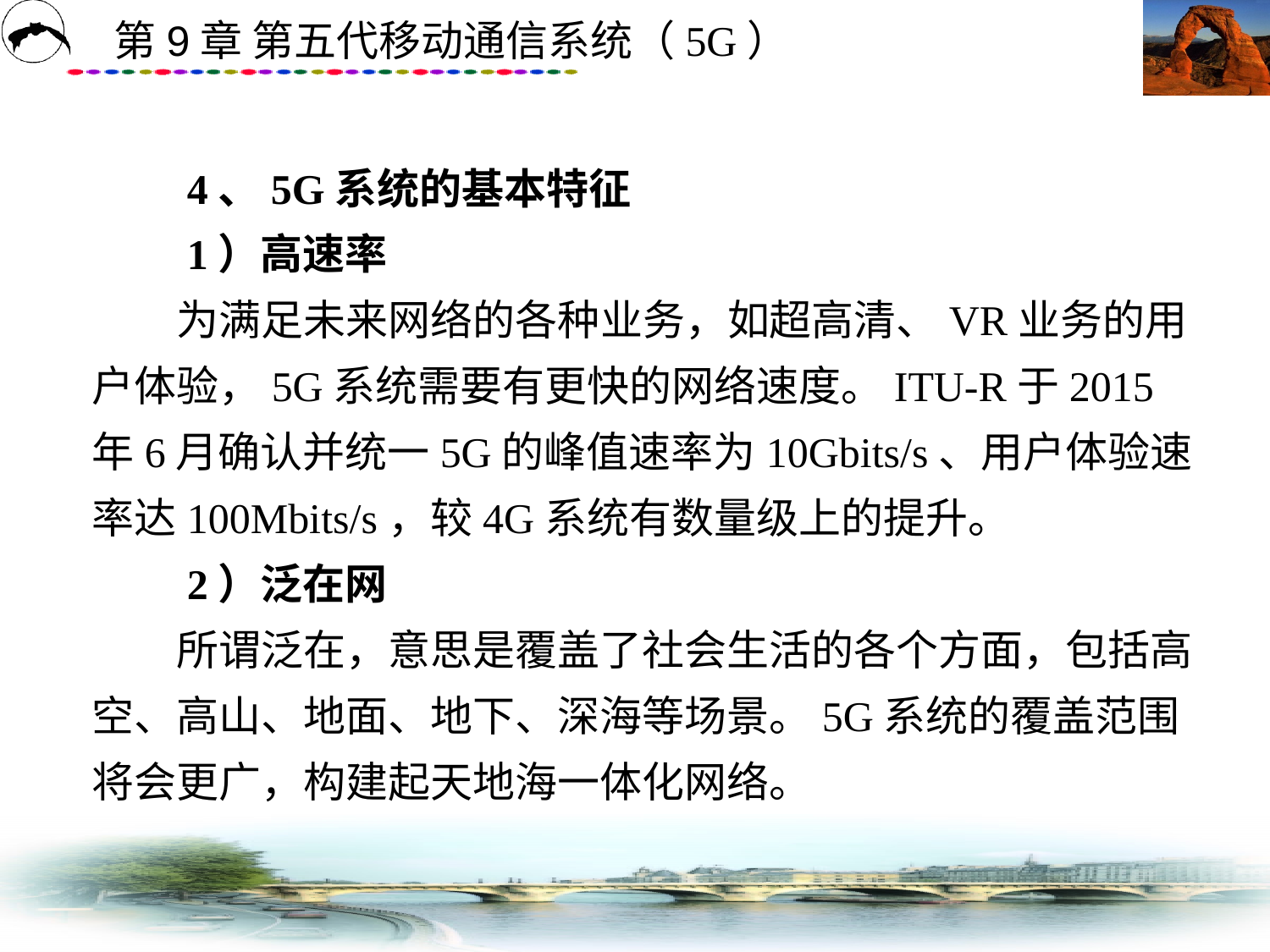

# 4、5G系统的基本特征 　　1）高速率 　　为满足未来网络的各种业务，如超高清、VR业务的用户体验，5G系统需要有更快的网络速度。ITU-R于2015年6月确认并统一5G的峰值速率为10Gbits/s、用户体验速率达100Mbits/s，较4G系统有数量级上的提升。 　　2）泛在网 　　所谓泛在，意思是覆盖了社会生活的各个方面，包括高空、高山、地面、地下、深海等场景。5G系统的覆盖范围将会更广，构建起天地海一体化网络。